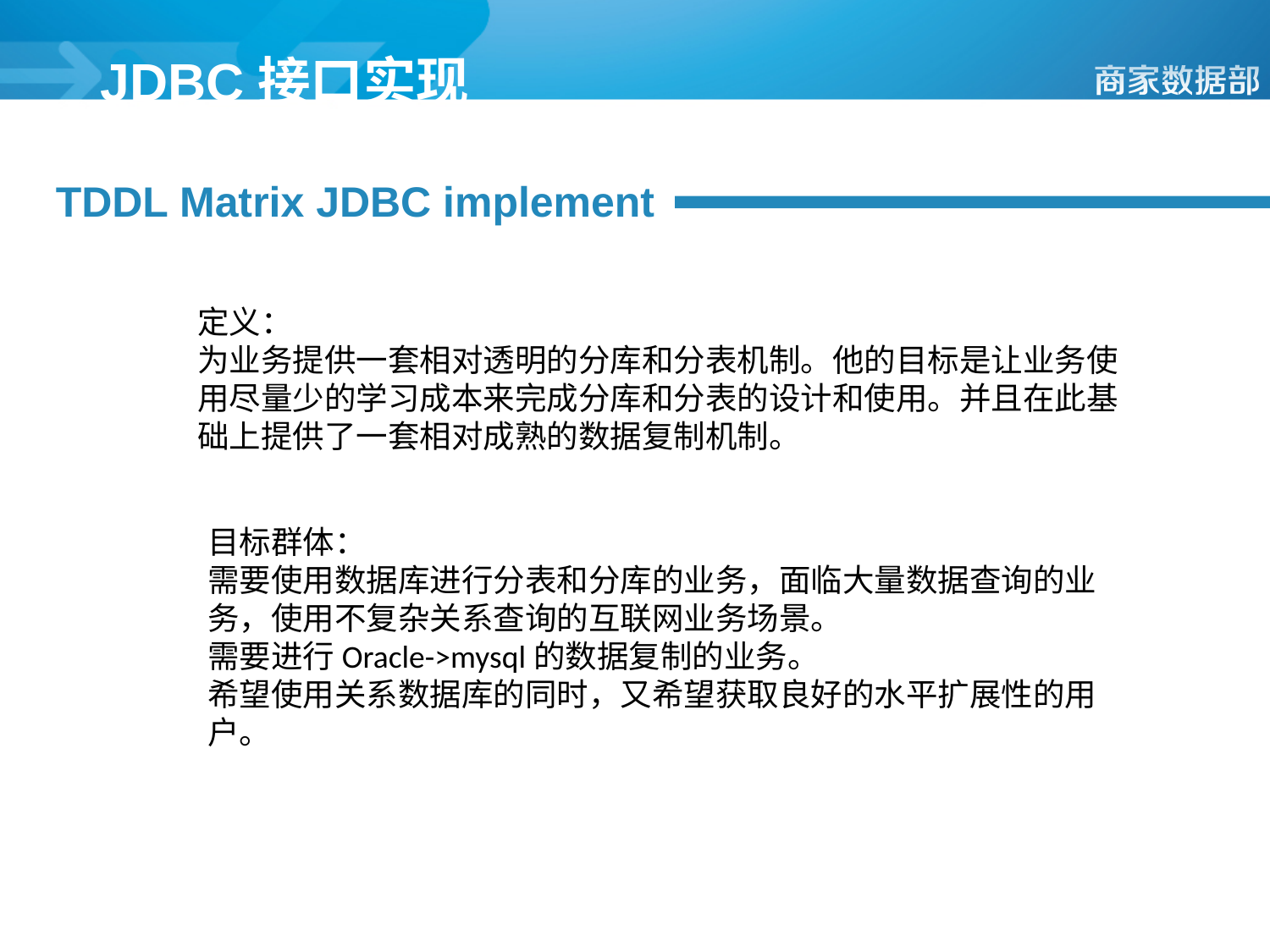

JDBC接口实现
TDDL Matrix JDBC implement

定义：
为业务提供一套相对透明的分库和分表机制。他的目标是让业务使用尽量少的学习成本来完成分库和分表的设计和使用。并且在此基础上提供了一套相对成熟的数据复制机制。
目标群体：
需要使用数据库进行分表和分库的业务，面临大量数据查询的业务，使用不复杂关系查询的互联网业务场景。
需要进行Oracle->mysql的数据复制的业务。
希望使用关系数据库的同时，又希望获取良好的水平扩展性的用户。